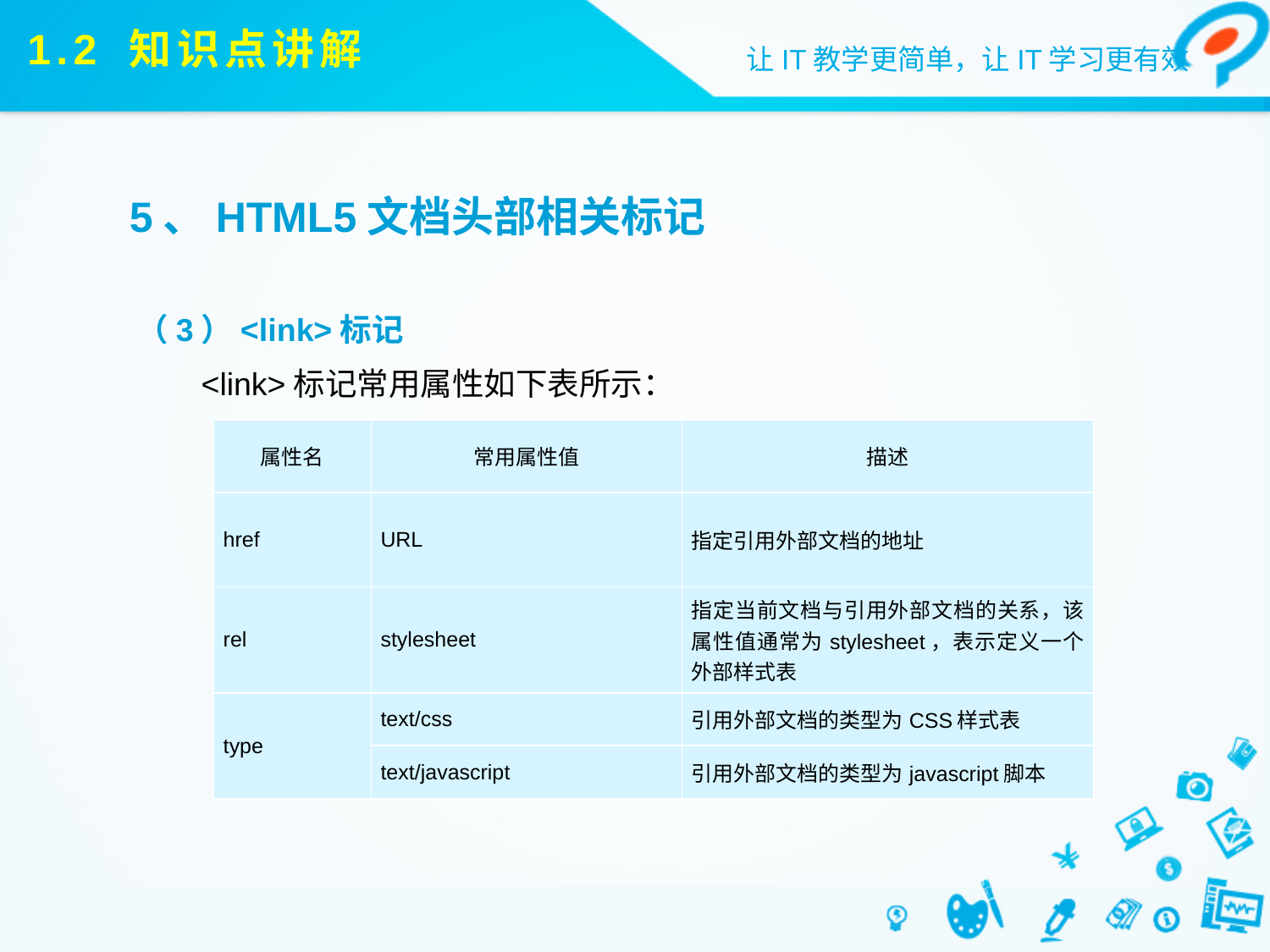

# 1.2 知识点讲解
5、HTML5文档头部相关标记
（3）<link>标记

<link>标记常用属性如下表所示：
| 属性名 | 常用属性值 | 描述 |
| --- | --- | --- |
| href | URL | 指定引用外部文档的地址 |
| rel | stylesheet | 指定当前文档与引用外部文档的关系，该属性值通常为stylesheet，表示定义一个外部样式表 |
| type | text/css | 引用外部文档的类型为CSS样式表 |
|  | text/javascript | 引用外部文档的类型为javascript脚本 |